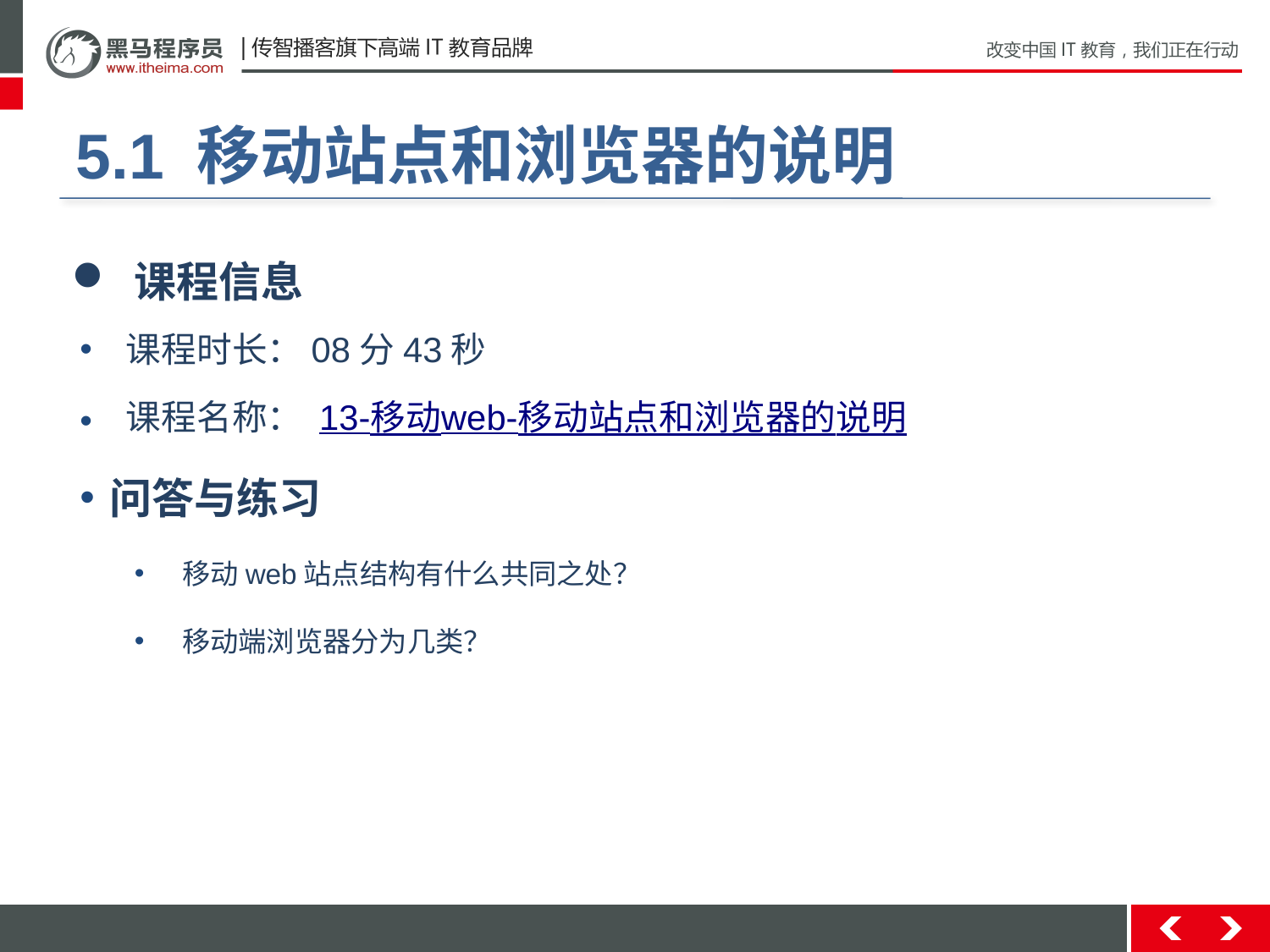

#
5.1 移动站点和浏览器的说明
 课程信息
 课程时长：08分43秒
 课程名称： 13-移动web-移动站点和浏览器的说明
问答与练习
移动web站点结构有什么共同之处？
移动端浏览器分为几类？